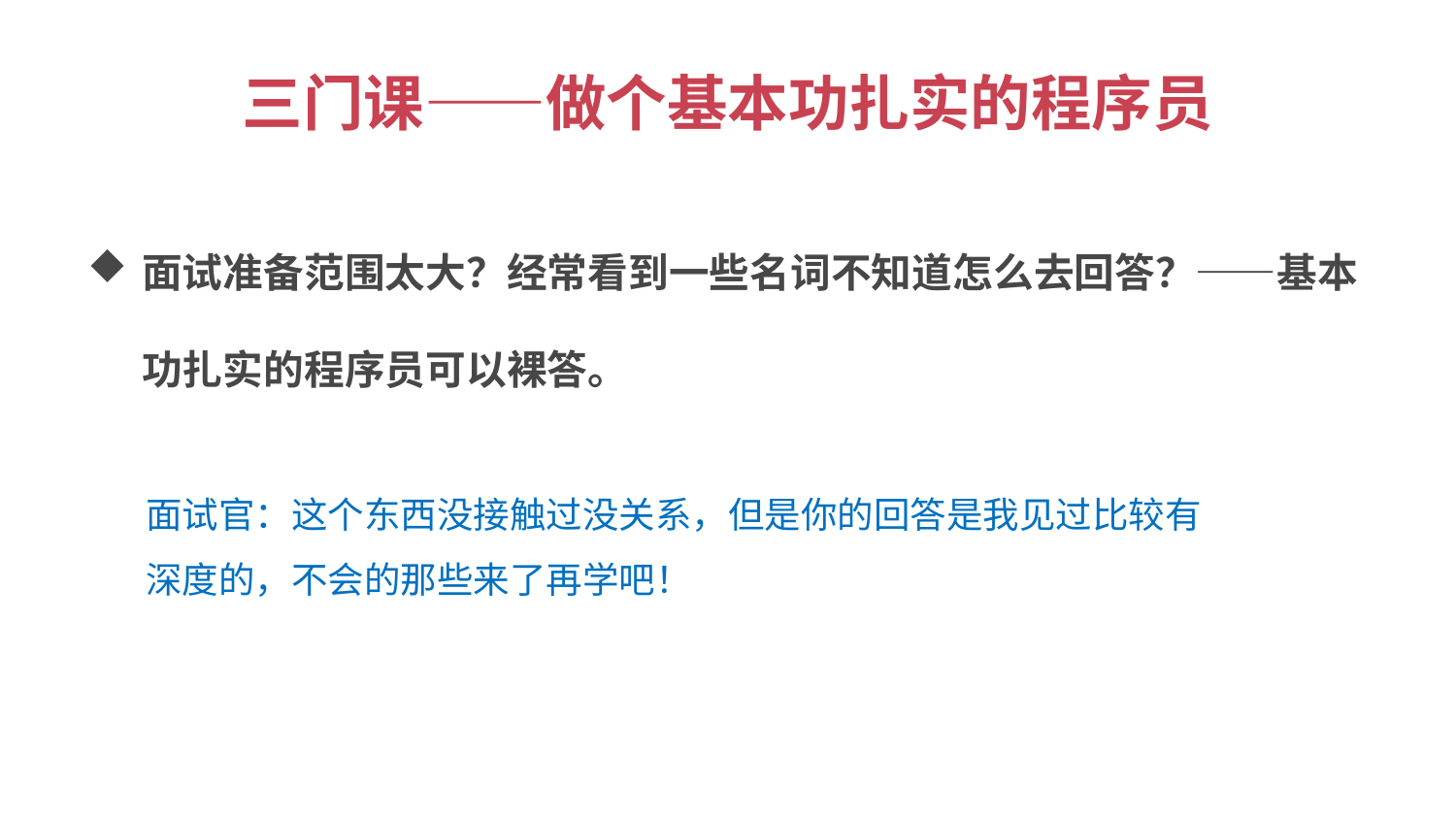

# 三门课——做个基本功扎实的程序员
面试准备范围太大？经常看到一些名词不知道怎么去回答？——基本功扎实的程序员可以裸答。

面试官：这个东西没接触过没关系，但是你的回答是我见过比较有深度的，不会的那些来了再学吧！